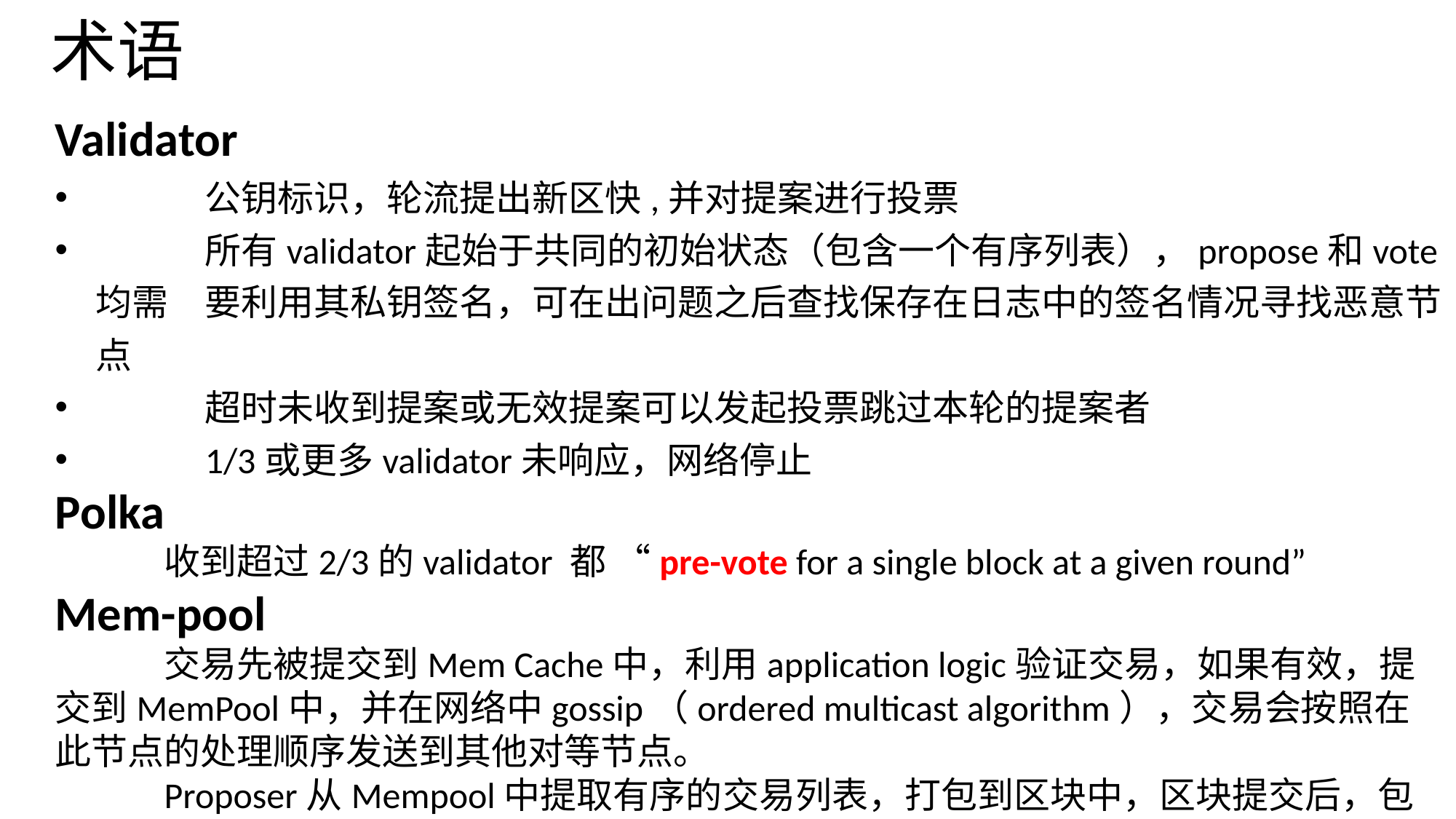

# 术语
Validator
	公钥标识，轮流提出新区快,并对提案进行投票
	所有validator起始于共同的初始状态（包含一个有序列表），propose和vote均需	要利用其私钥签名，可在出问题之后查找保存在日志中的签名情况寻找恶意节点
	超时未收到提案或无效提案可以发起投票跳过本轮的提案者
	1/3或更多validator未响应，网络停止
Polka
	收到超过2/3的validator 都 “pre-vote for a single block at a given round”
Mem-pool
	交易先被提交到Mem Cache中，利用application logic验证交易，如果有效，提交到MemPool中，并在网络中gossip（ordered multicast algorithm），交易会按照在此节点的处理顺序发送到其他对等节点。
	Proposer从Mempool中提取有序的交易列表，打包到区块中，区块提交后，包含在本区块的交易从MemPool中移除，池中其他交易会被application logic 重新验证。